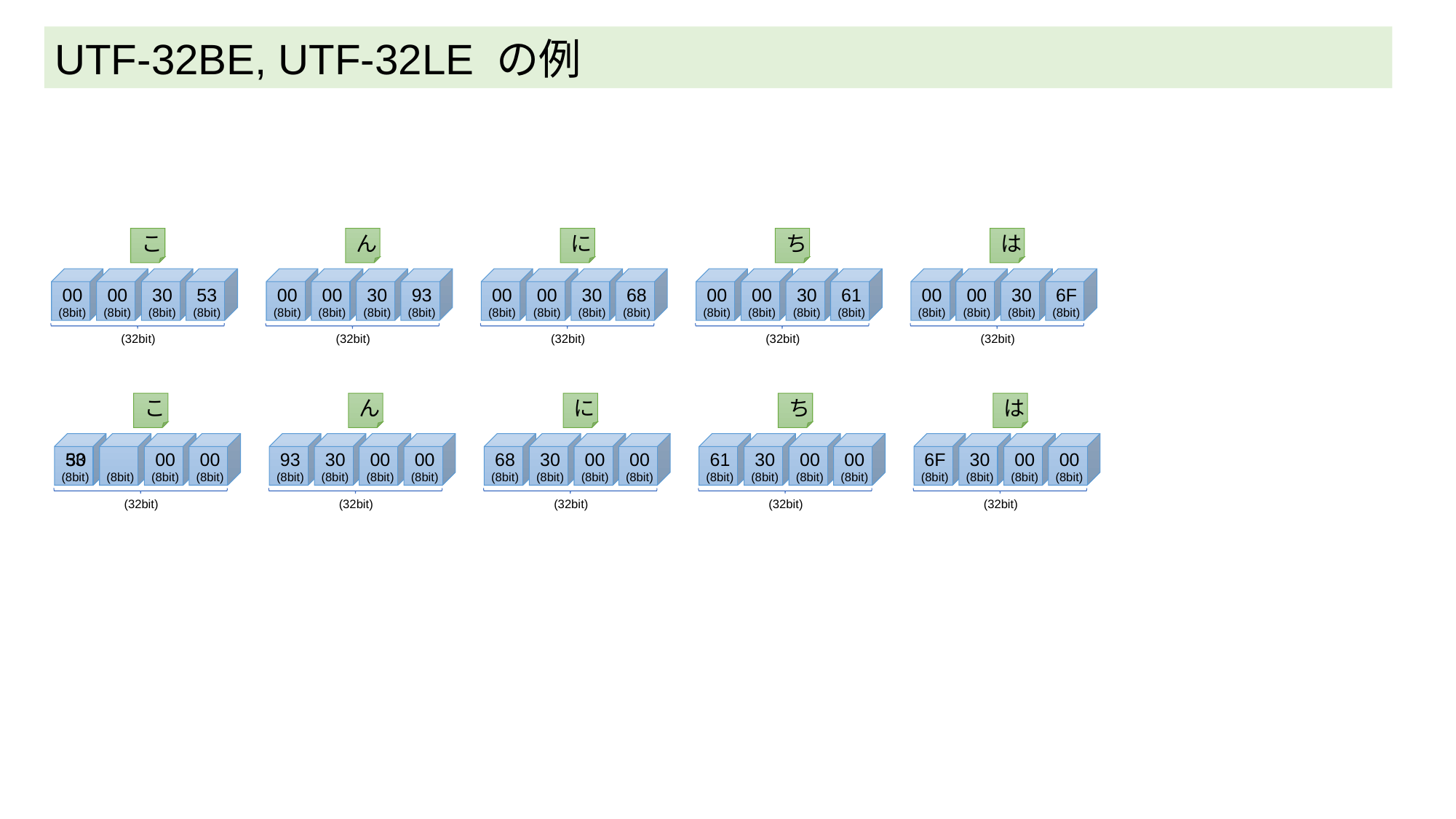

UTF-32BE, UTF-32LE の例
こ

00
(8bit)

00
(8bit)

30
(8bit)

53
(8bit)
(32bit)
ん

00
(8bit)

00
(8bit)

30
(8bit)

93
(8bit)
(32bit)
に

00
(8bit)

00
(8bit)

30
(8bit)

68
(8bit)
(32bit)
ち

00
(8bit)

00
(8bit)

30
(8bit)

61
(8bit)
(32bit)
は

00
(8bit)

00
(8bit)

30
(8bit)

6F
(8bit)
(32bit)
こ

53
(8bit)

30
(8bit)

00
(8bit)

00
(8bit)
(32bit)
ん

93
(8bit)

30
(8bit)

00
(8bit)

00
(8bit)
(32bit)
に

68
(8bit)

30
(8bit)

00
(8bit)

00
(8bit)
(32bit)
ち

61
(8bit)

30
(8bit)

00
(8bit)

00
(8bit)
(32bit)
は

6F
(8bit)

30
(8bit)

00
(8bit)

00
(8bit)
(32bit)